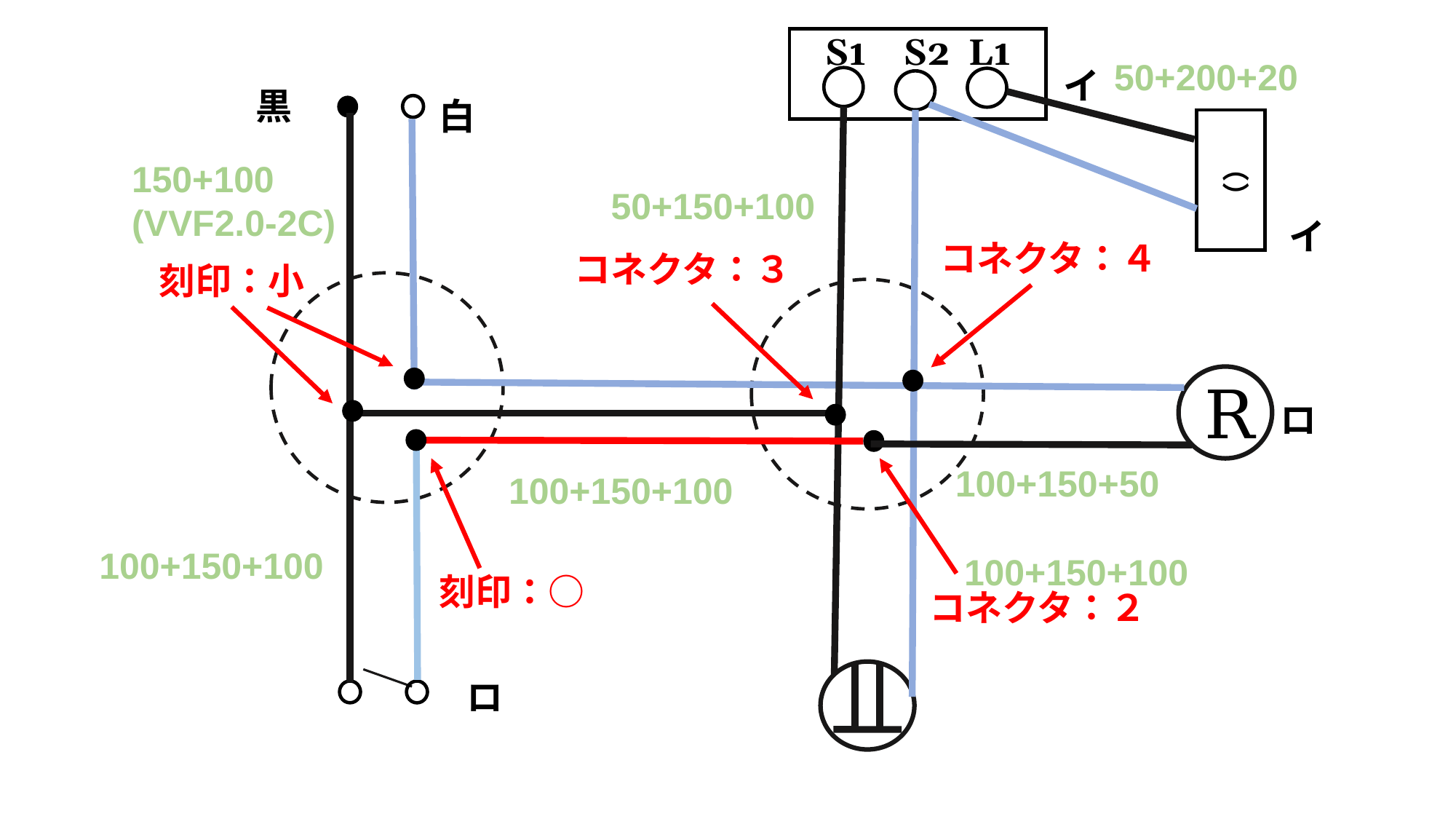

S1    S2  L1

50+200+20
イ

黒
白

（）
（）
150+100
(VVF2.0-2C)
50+150+100
イ
コネクタ：４
コネクタ：３
刻印：小

R

ロ

100+150+50
100+150+100
100+150+100
100+150+100
刻印：○
コネクタ：２

ロ